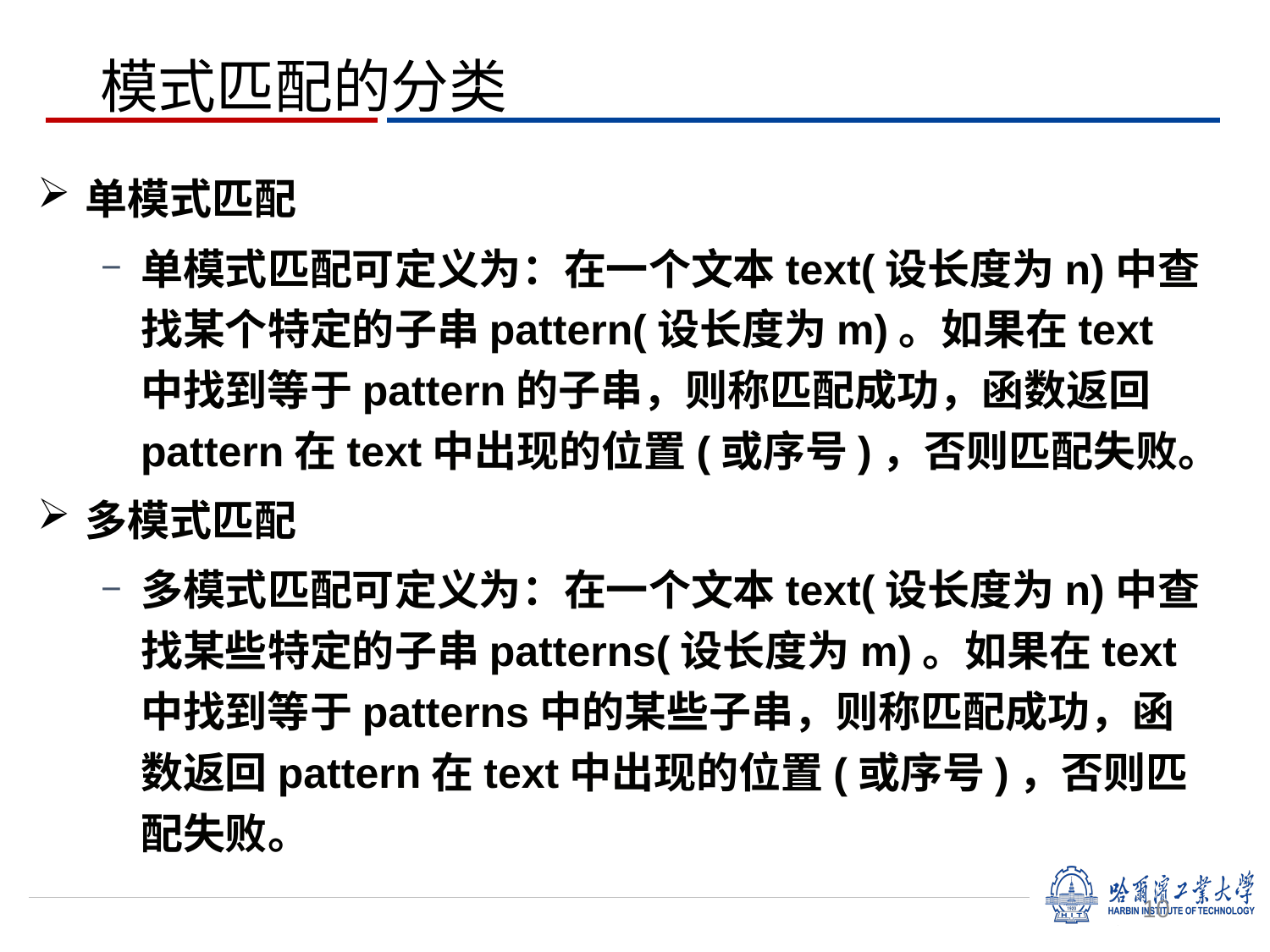

模式匹配的分类
单模式匹配
单模式匹配可定义为：在一个文本text(设长度为n)中查找某个特定的子串pattern(设长度为m)。如果在text中找到等于pattern的子串，则称匹配成功，函数返回pattern在text中出现的位置(或序号)，否则匹配失败。
多模式匹配
多模式匹配可定义为：在一个文本text(设长度为n)中查找某些特定的子串patterns(设长度为m)。如果在text中找到等于patterns中的某些子串，则称匹配成功，函数返回pattern在text中出现的位置(或序号)，否则匹配失败。
10